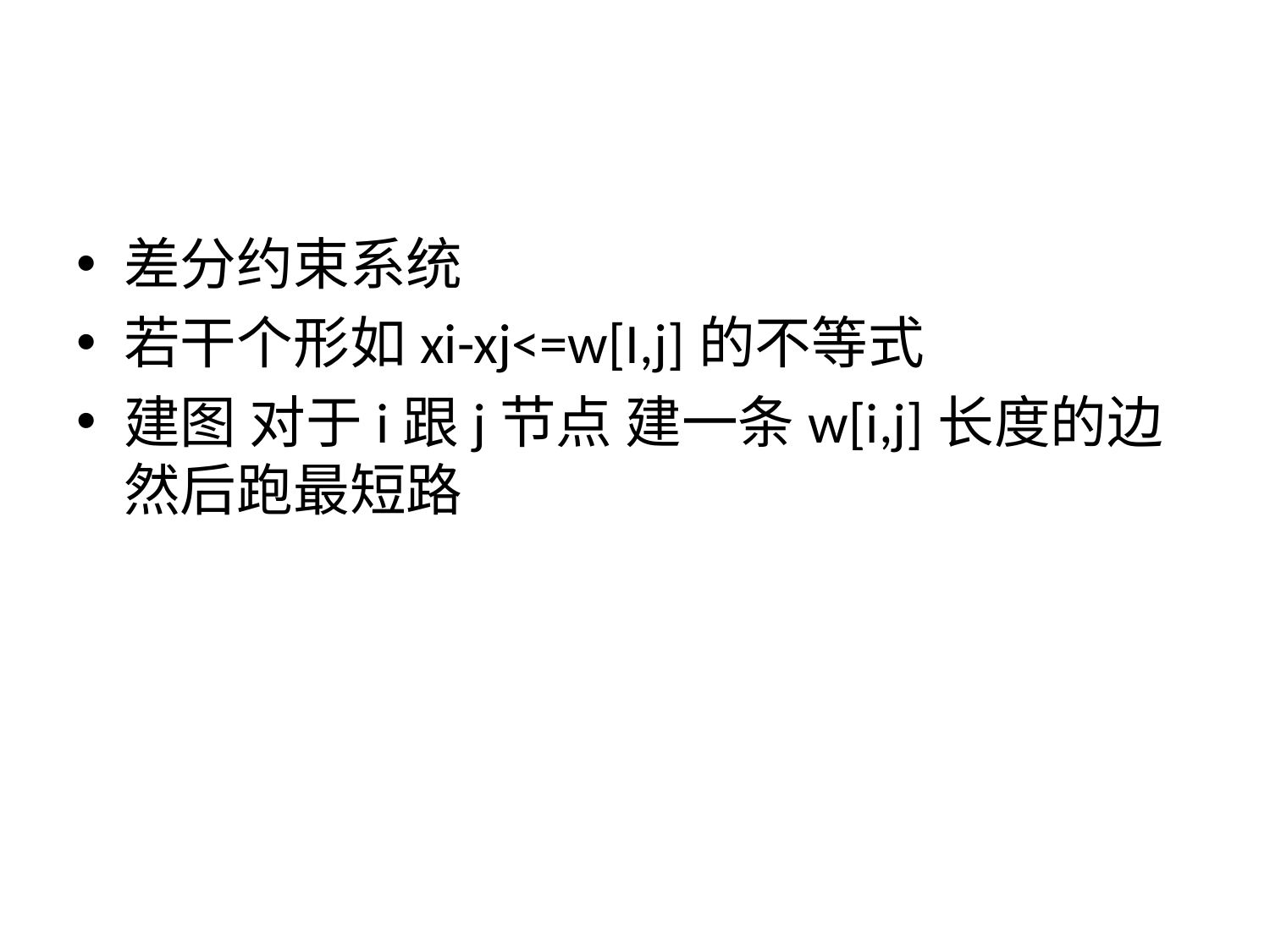

#
差分约束系统
若干个形如xi-xj<=w[I,j]的不等式
建图 对于i跟j节点 建一条w[i,j]长度的边 然后跑最短路